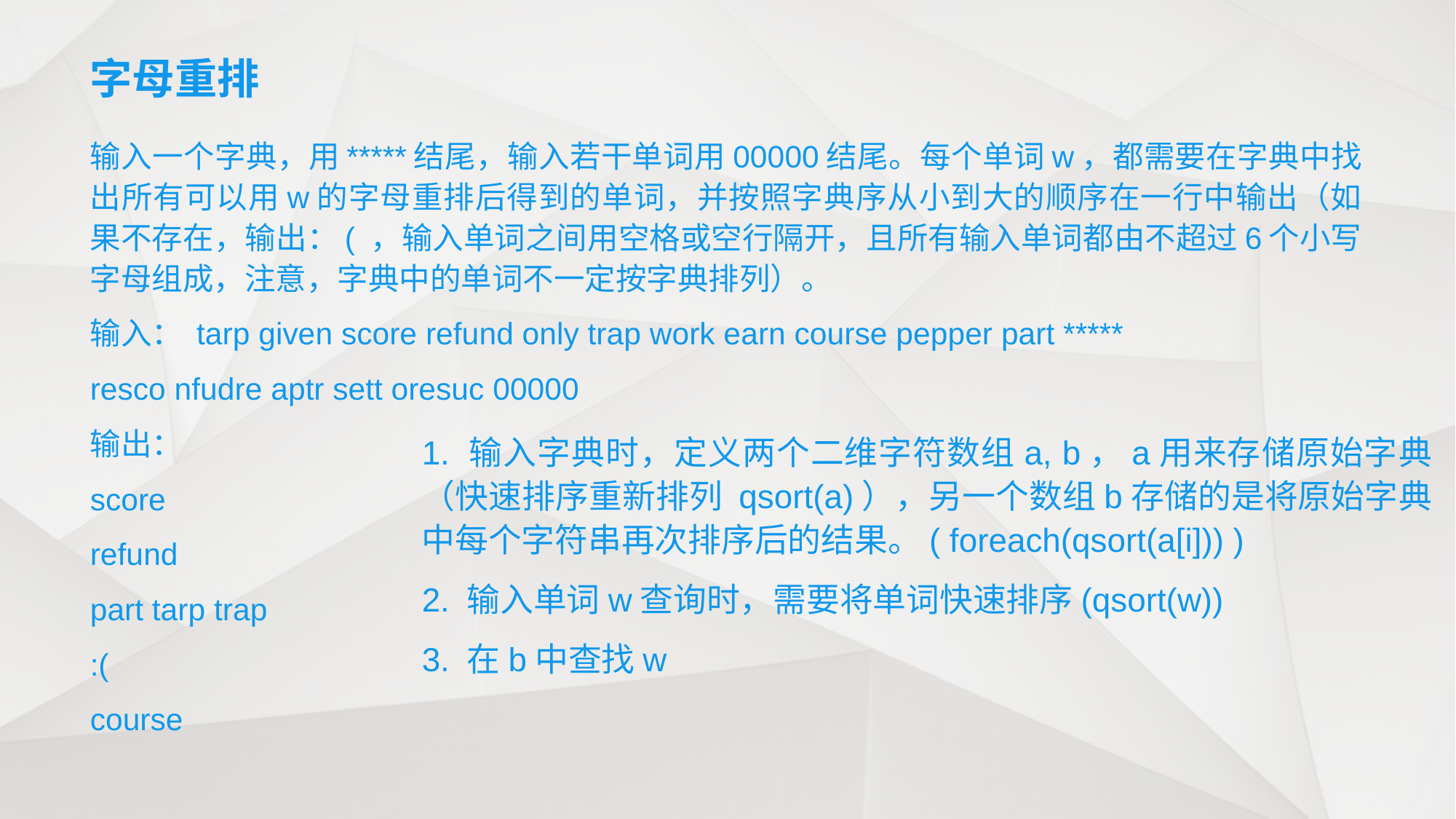

# 字母重排
输入一个字典，用*****结尾，输入若干单词用00000结尾。每个单词w，都需要在字典中找出所有可以用w的字母重排后得到的单词，并按照字典序从小到大的顺序在一行中输出（如果不存在，输出：( ，输入单词之间用空格或空行隔开，且所有输入单词都由不超过6个小写字母组成，注意，字典中的单词不一定按字典排列）。
输入： tarp given score refund only trap work earn course pepper part *****
resco nfudre aptr sett oresuc 00000
输出：
score
refund
part tarp trap
:(
course
1. 输入字典时，定义两个二维字符数组a, b，a用来存储原始字典（快速排序重新排列 qsort(a)），另一个数组b存储的是将原始字典中每个字符串再次排序后的结果。( foreach(qsort(a[i])) )
2. 输入单词w查询时，需要将单词快速排序(qsort(w))
3. 在b中查找w